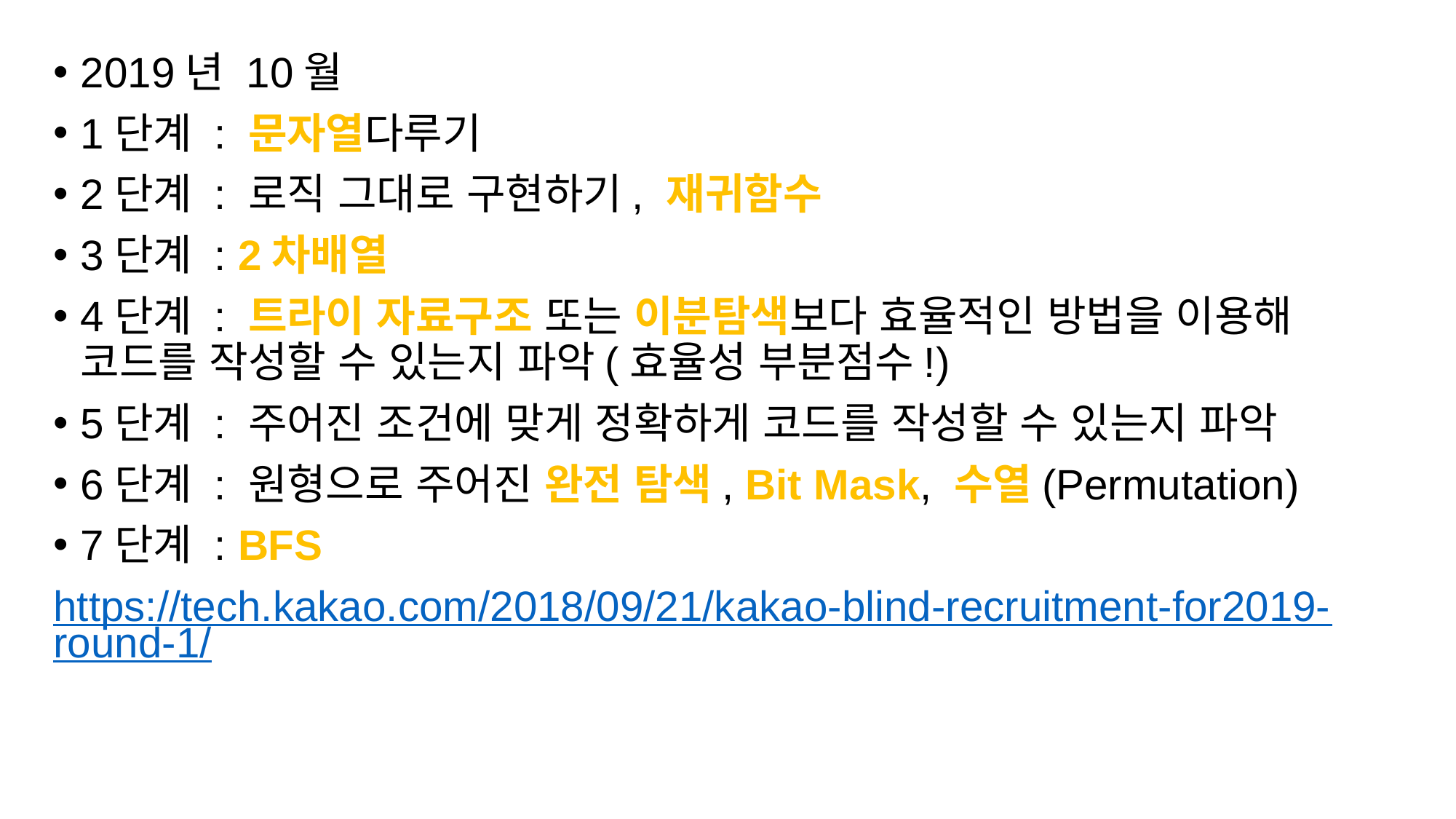

2019년 10월
1단계 : 문자열다루기
2단계 : 로직 그대로 구현하기, 재귀함수
3단계 : 2차배열
4단계 : 트라이 자료구조 또는 이분탐색보다 효율적인 방법을 이용해 코드를 작성할 수 있는지 파악(효율성 부분점수!)
5단계 : 주어진 조건에 맞게 정확하게 코드를 작성할 수 있는지 파악
6단계 : 원형으로 주어진 완전 탐색, Bit Mask, 수열(Permutation)
7단계 : BFS
https://tech.kakao.com/2018/09/21/kakao-blind-recruitment-for2019-round-1/